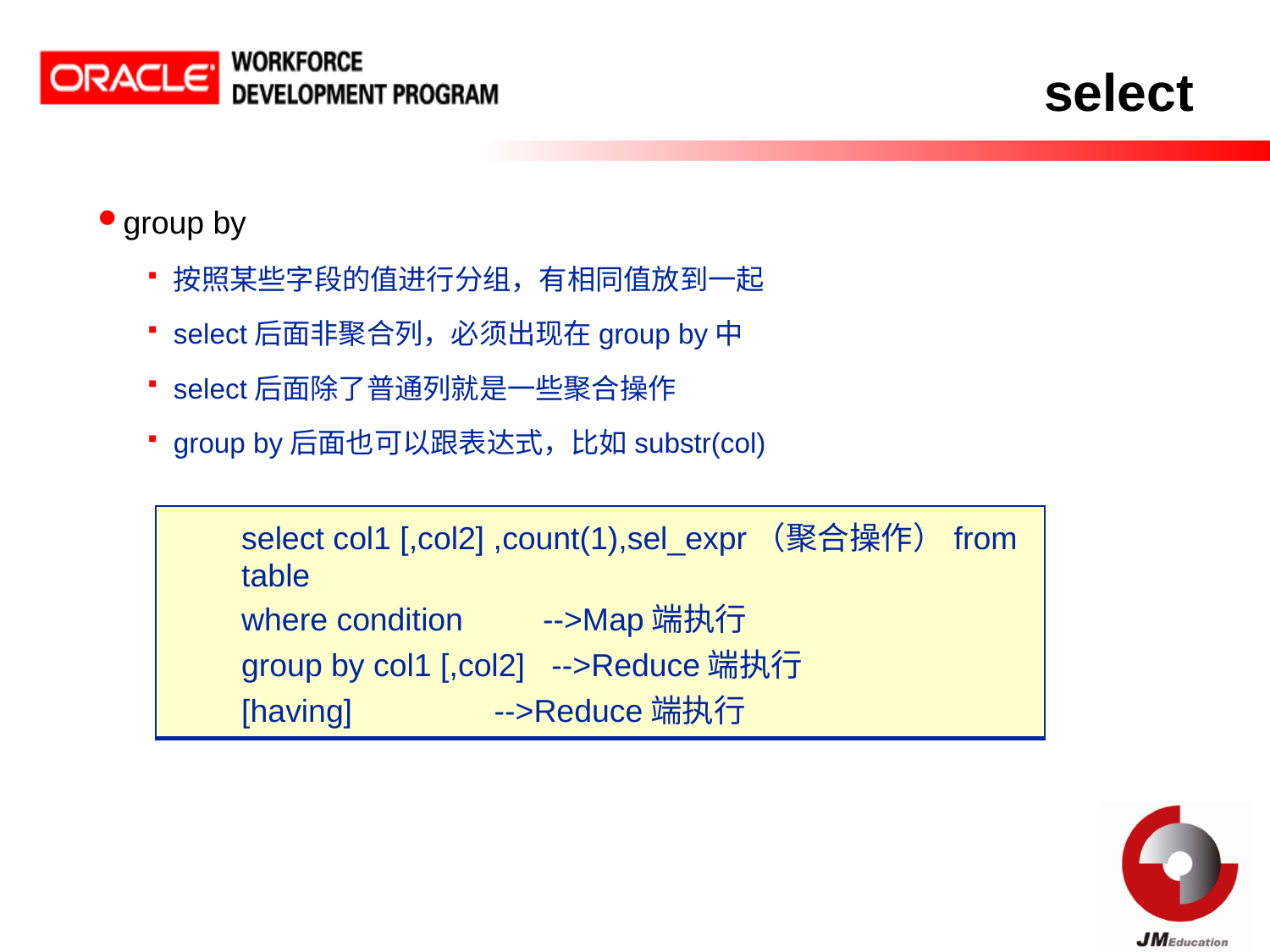

select
group by
按照某些字段的值进行分组，有相同值放到一起
select后面非聚合列，必须出现在group by中
select后面除了普通列就是一些聚合操作
group by后面也可以跟表达式，比如substr(col)

| select col1 [,col2] ,count(1),sel\_expr（聚合操作）from table where condition -->Map端执行 group by col1 [,col2] -->Reduce端执行 [having] -->Reduce端执行 |
| --- |